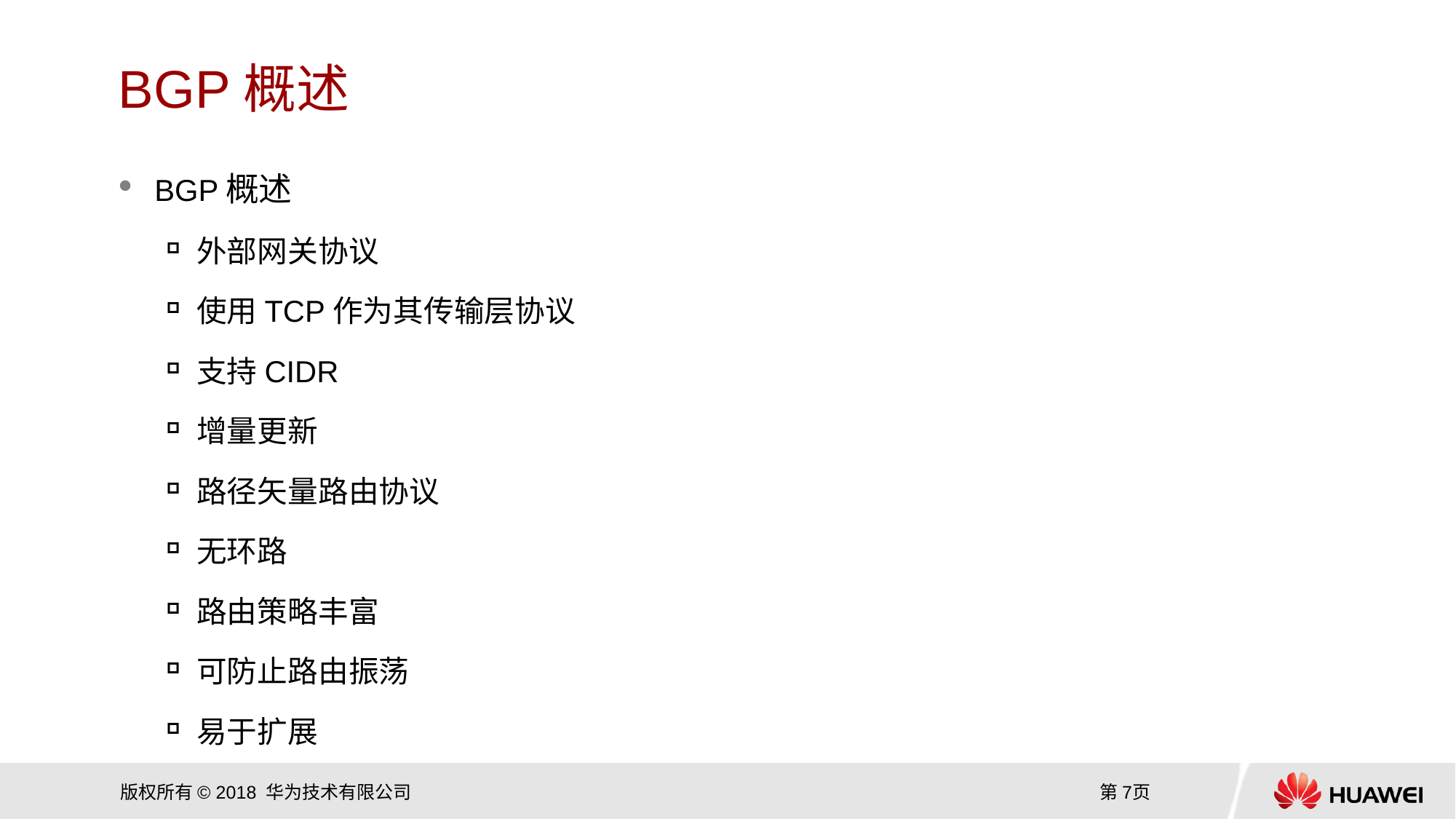

# BGP概述
BGP概述
外部网关协议
使用TCP作为其传输层协议
支持CIDR
增量更新
路径矢量路由协议
无环路
路由策略丰富
可防止路由振荡
易于扩展